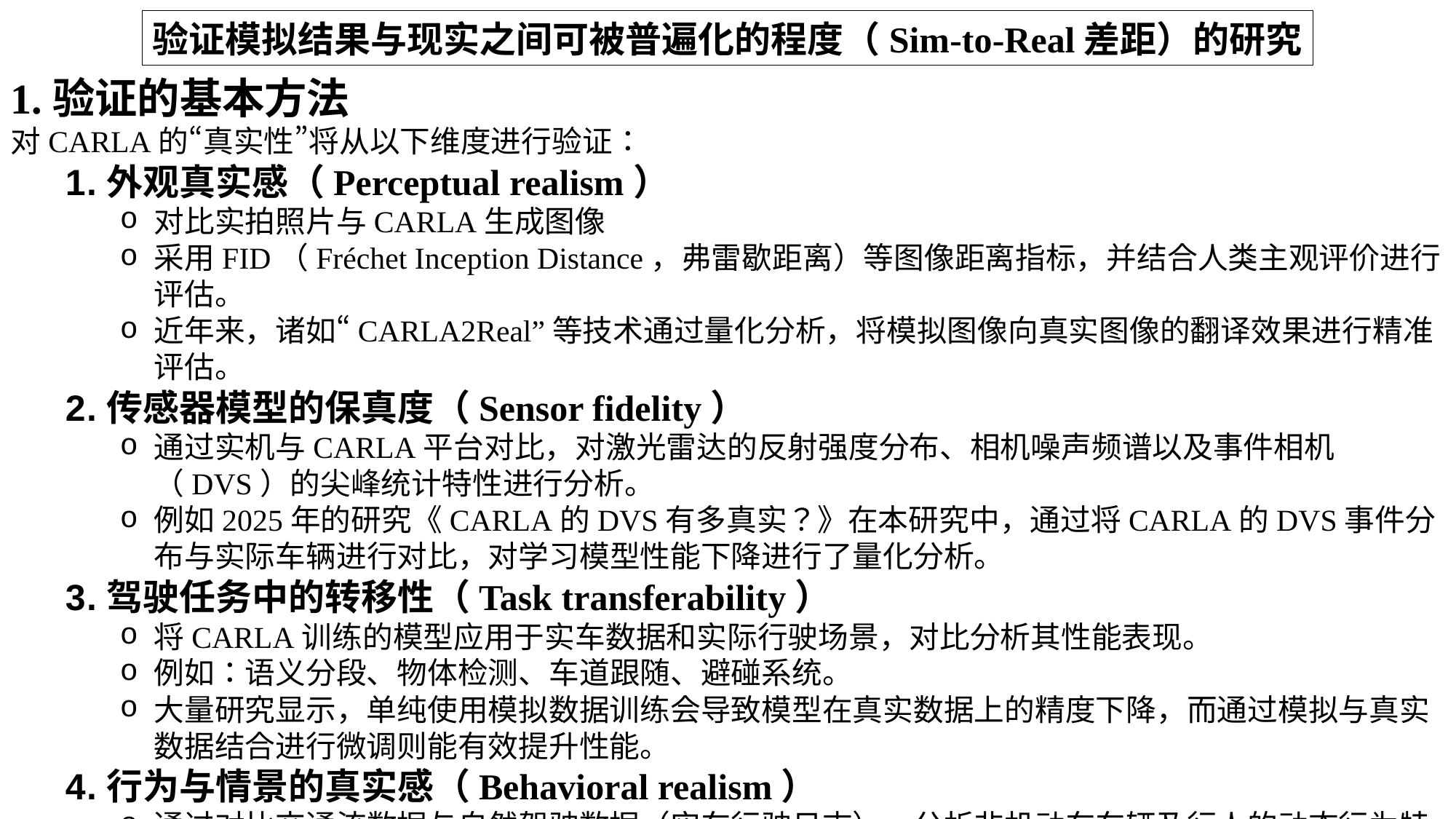

验证模拟结果与现实之间可被普遍化的程度（Sim-to-Real差距）的研究
1.验证的基本方法
对CARLA的“真实性”将从以下维度进行验证：
外观真实感（Perceptual realism）
对比实拍照片与CARLA生成图像
采用FID（Fréchet Inception Distance，弗雷歇距离）等图像距离指标，并结合人类主观评价进行评估。
近年来，诸如“CARLA2Real”等技术通过量化分析，将模拟图像向真实图像的翻译效果进行精准评估。
传感器模型的保真度（Sensor fidelity）
通过实机与CARLA平台对比，对激光雷达的反射强度分布、相机噪声频谱以及事件相机（DVS）的尖峰统计特性进行分析。
例如2025年的研究《CARLA的DVS有多真实？》在本研究中，通过将CARLA的DVS事件分布与实际车辆进行对比，对学习模型性能下降进行了量化分析。
驾驶任务中的转移性（Task transferability）
将CARLA训练的模型应用于实车数据和实际行驶场景，对比分析其性能表现。
例如：语义分段、物体检测、车道跟随、避碰系统。
大量研究显示，单纯使用模拟数据训练会导致模型在真实数据上的精度下降，而通过模拟与真实数据结合进行微调则能有效提升性能。
行为与情景的真实感（Behavioral realism）
通过对比交通流数据与自然驾驶数据（实车行驶日志），分析非机动车车辆及行人的动态行为特征。
以碰撞规避率、行驶速度分布等作为关键绩效指标（KPI）进行验证。